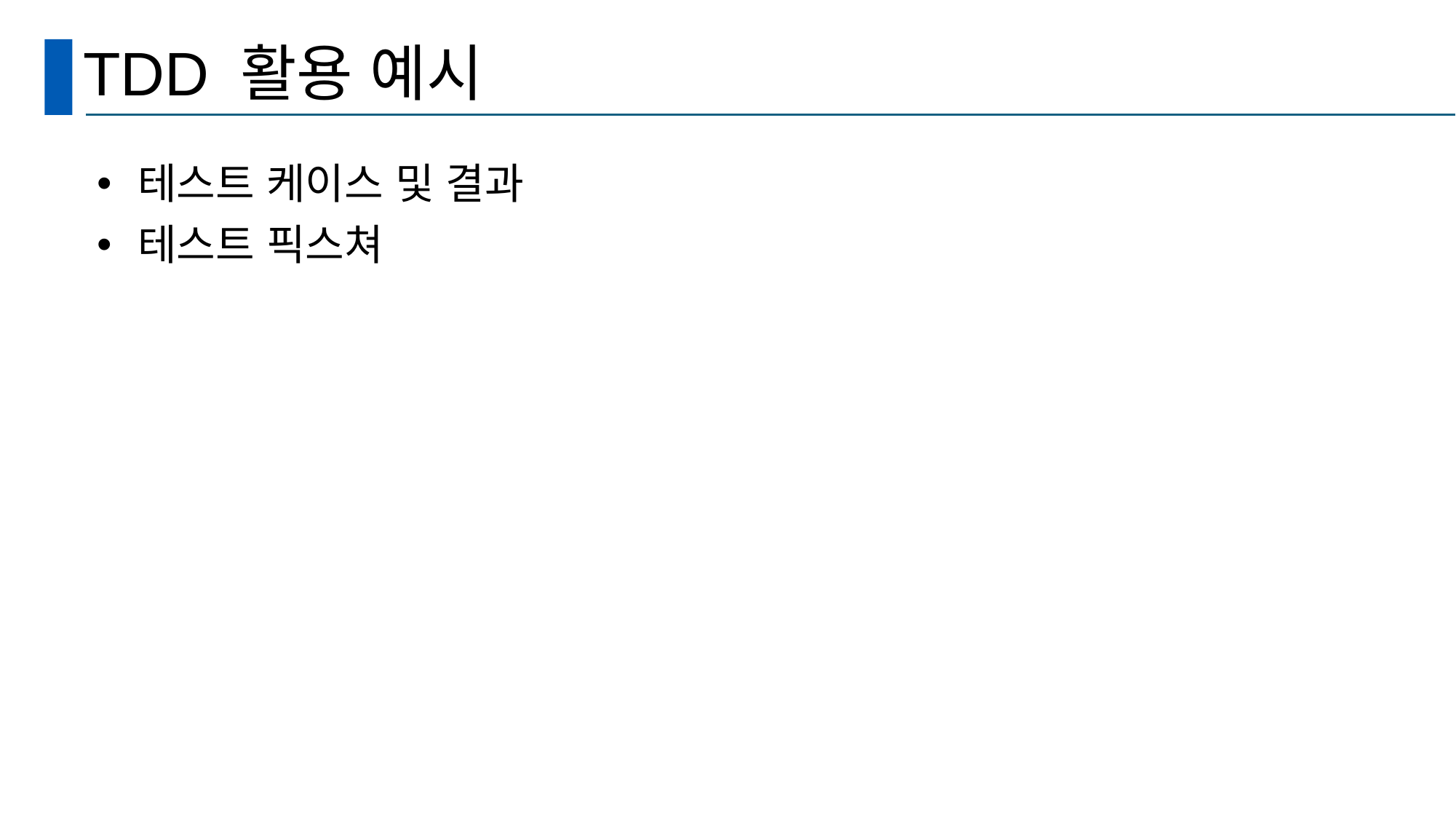

# TDD 활용 예시
테스트 케이스 및 결과
테스트 픽스쳐